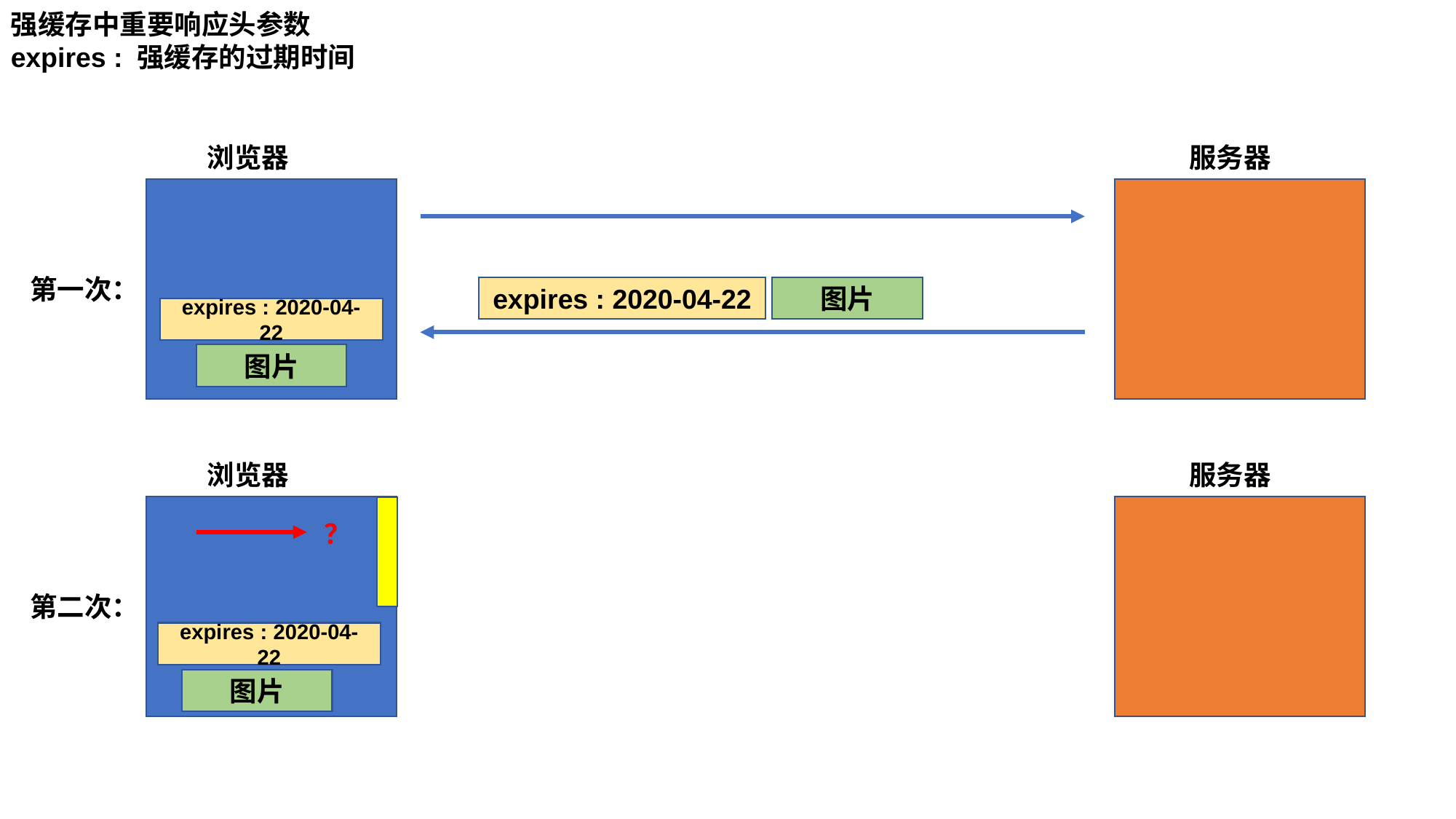

强缓存中重要响应头参数
expires : 强缓存的过期时间
浏览器
服务器

第一次：
图片
expires : 2020-04-22
expires : 2020-04-22
图片
浏览器
服务器

？
第二次：
expires : 2020-04-22
图片